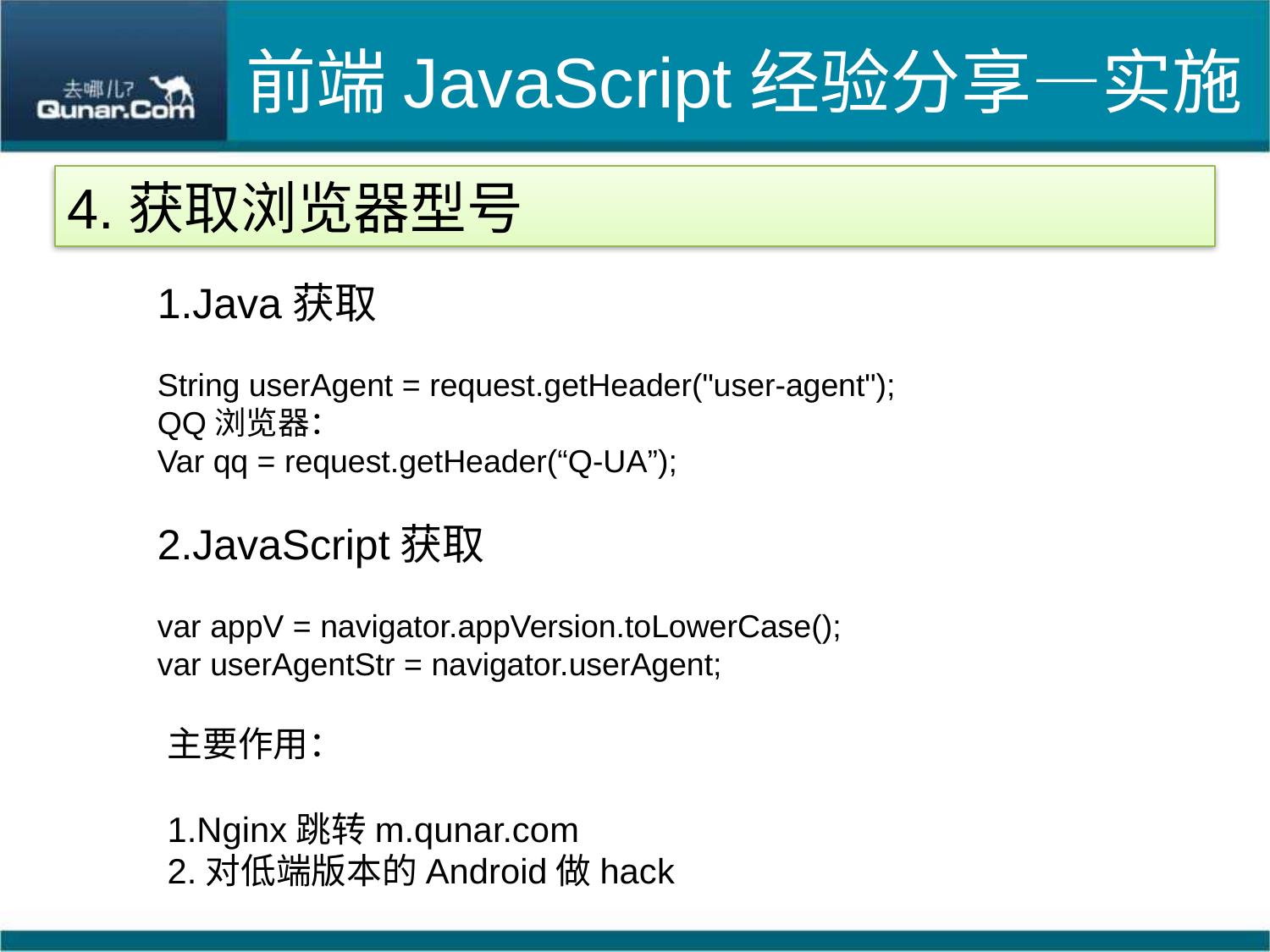

# 前端JavaScript经验分享—实施
4.获取浏览器型号
1.Java获取
String userAgent = request.getHeader("user-agent");
QQ浏览器：
Var qq = request.getHeader(“Q-UA”);

2.JavaScript获取
var appV = navigator.appVersion.toLowerCase();
var userAgentStr = navigator.userAgent;

主要作用：

1.Nginx跳转m.qunar.com
2.对低端版本的Android做hack